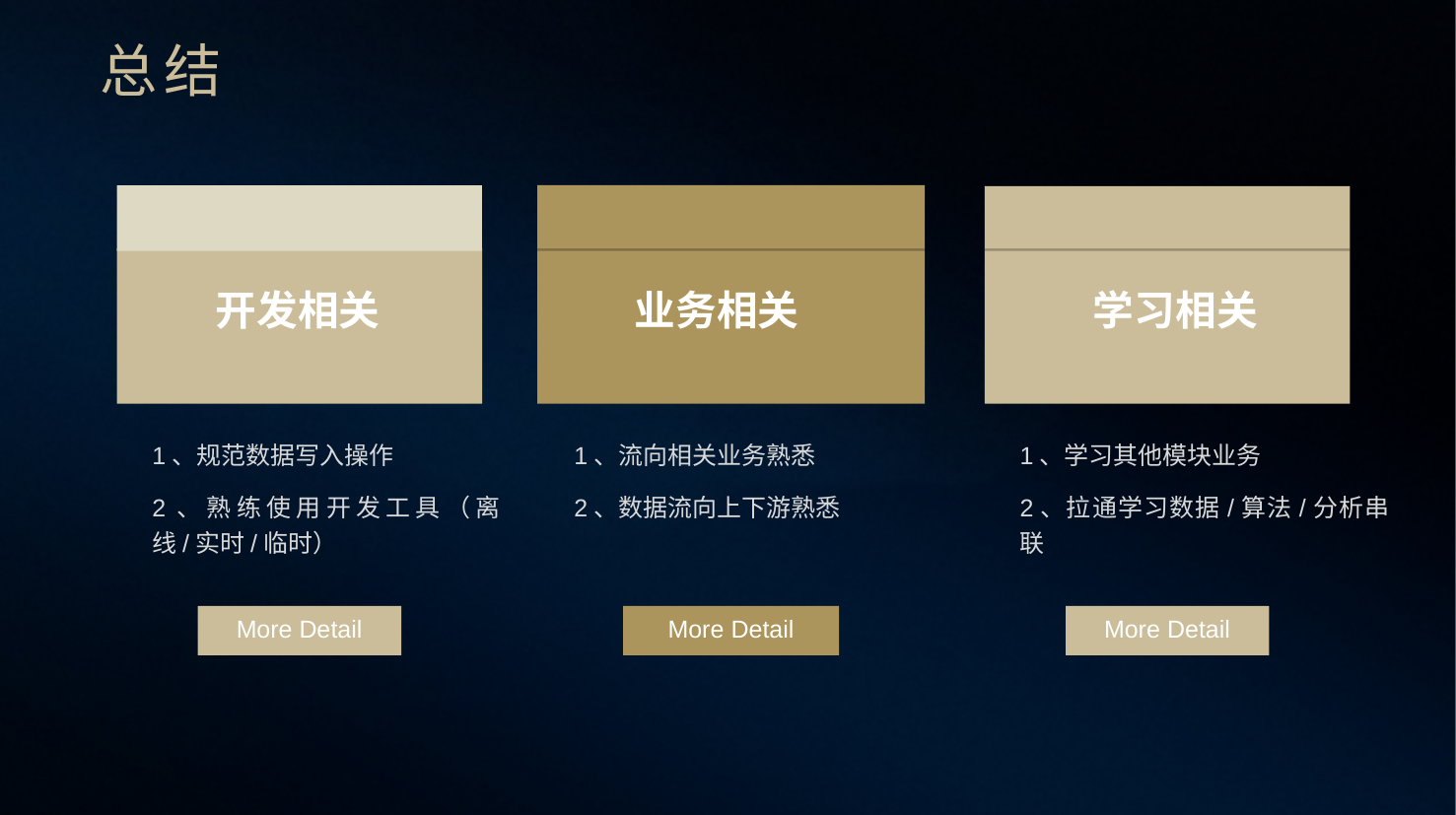

总结

开发相关
业务相关
学习相关

1、规范数据写入操作
2、熟练使用开发工具（离线/实时/临时）

1、学习其他模块业务
2、拉通学习数据/算法/分析串联

1、流向相关业务熟悉
2、数据流向上下游熟悉

More Detail
More Detail
More Detail